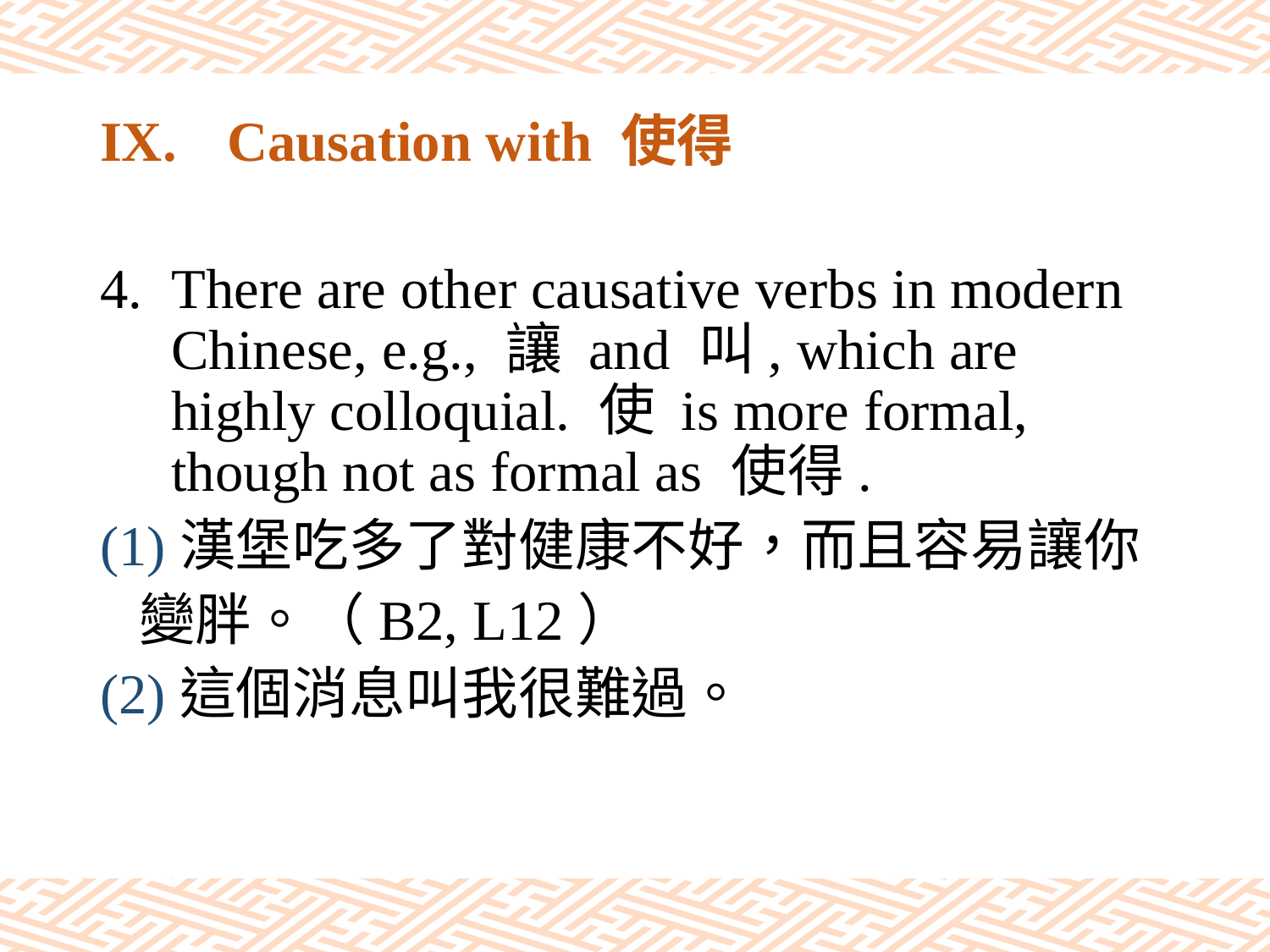

# IX.	Causation with 使得
There are other causative verbs in modern Chinese, e.g., 讓 and 叫, which are highly colloquial. 使 is more formal, though not as formal as 使得.
(1)漢堡吃多了對健康不好，而且容易讓你
  變胖。（B2, L12）
(2)這個消息叫我很難過。